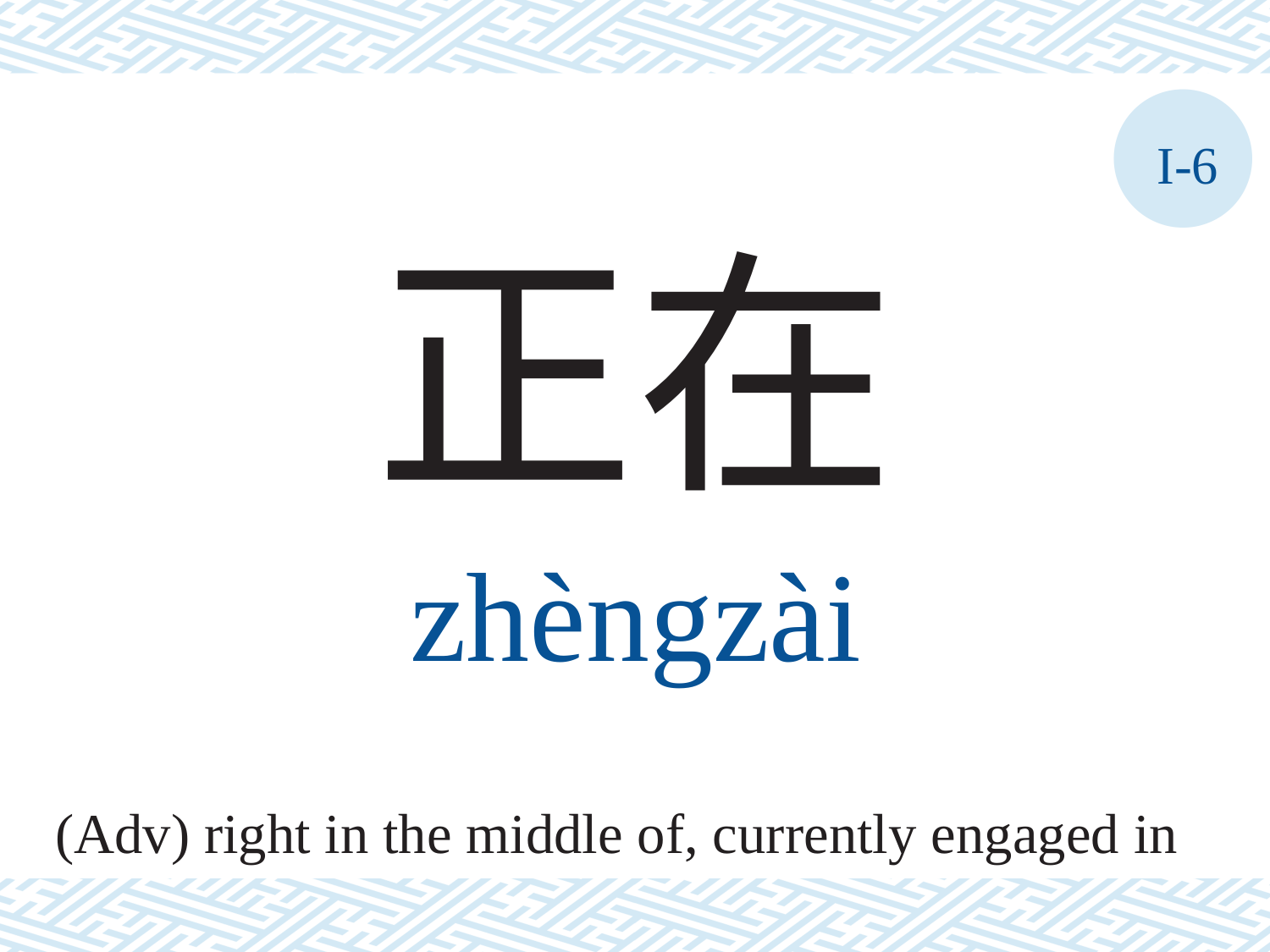

I-6
正在
zhèngzài
(Adv) right in the middle of, currently engaged in